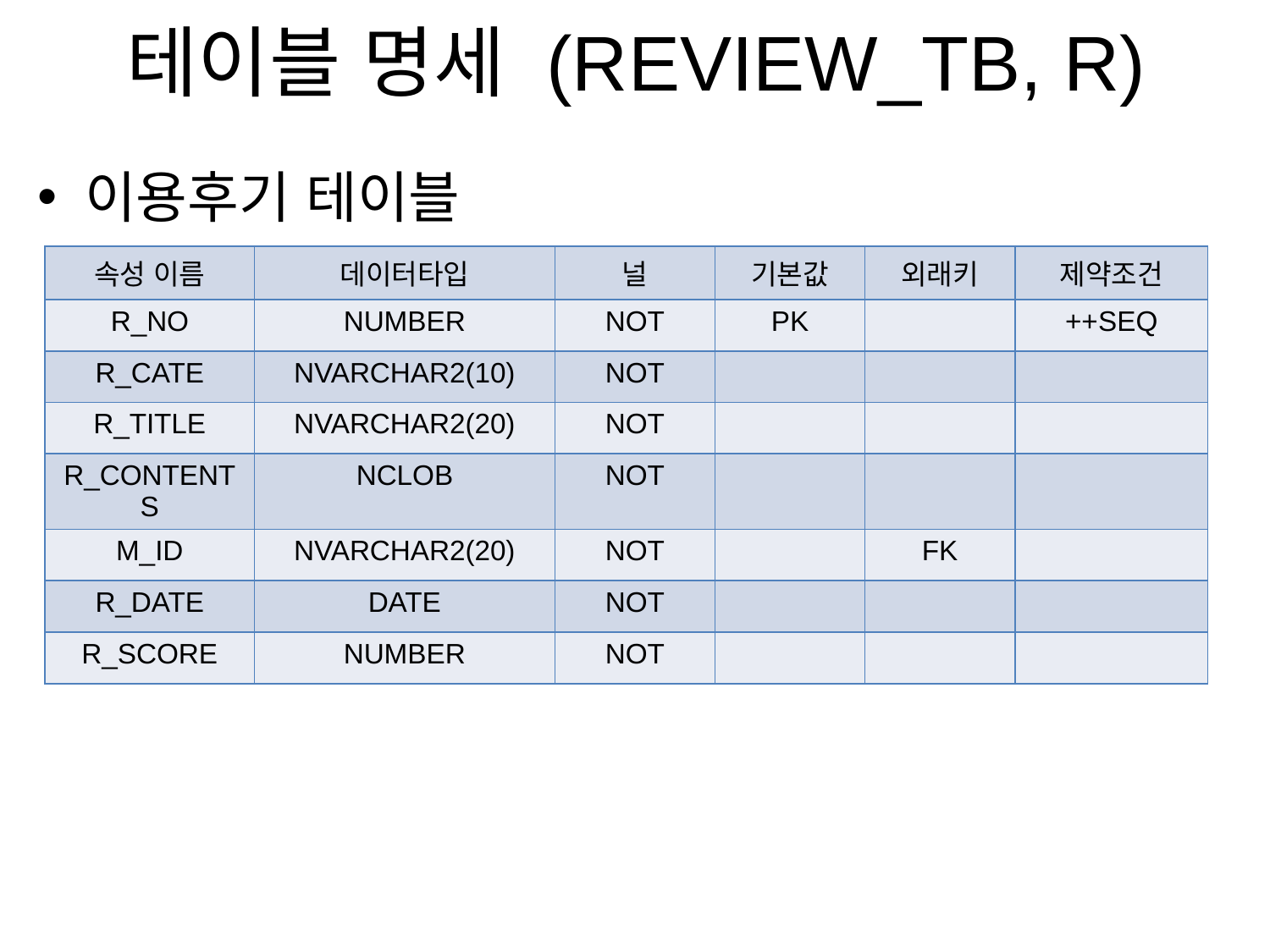

# 테이블 명세 (REVIEW_TB, R)
이용후기 테이블
| 속성 이름 | 데이터타입 | 널 | 기본값 | 외래키 | 제약조건 |
| --- | --- | --- | --- | --- | --- |
| R\_NO | NUMBER | NOT | PK |  | ++SEQ |
| R\_CATE | NVARCHAR2(10) | NOT |  |  |  |
| R\_TITLE | NVARCHAR2(20) | NOT |  |  |  |
| R\_CONTENTS | NCLOB | NOT |  |  |  |
| M\_ID | NVARCHAR2(20) | NOT |  | FK |  |
| R\_DATE | DATE | NOT |  |  |  |
| R\_SCORE | NUMBER | NOT |  |  |  |